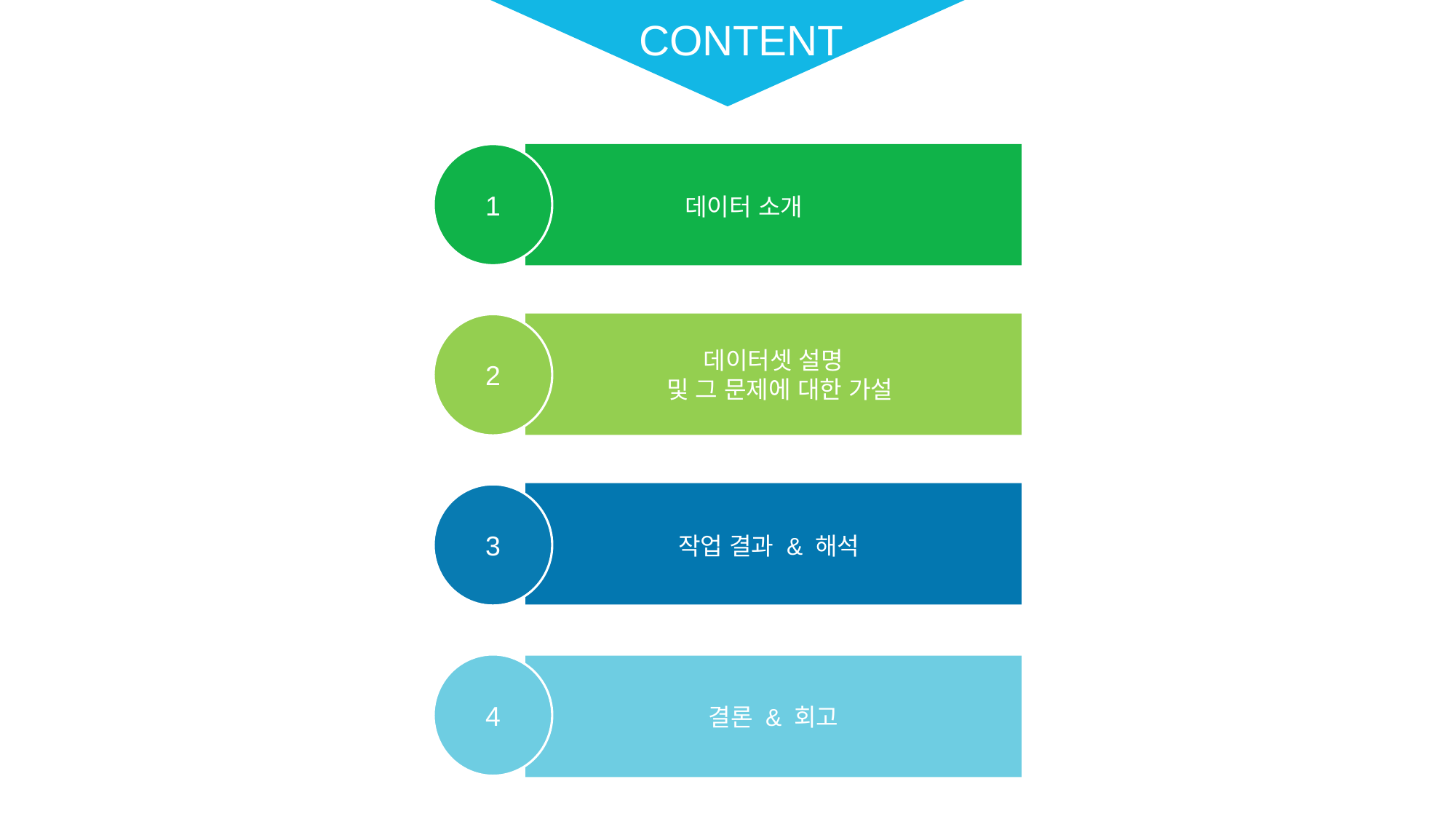

CONTENT

1
데이터셋 설명
 및 그 문제에 대한 가설
2

3
4
결론 & 회고
데이터 소개
Add your text here
작업 결과 & 해석